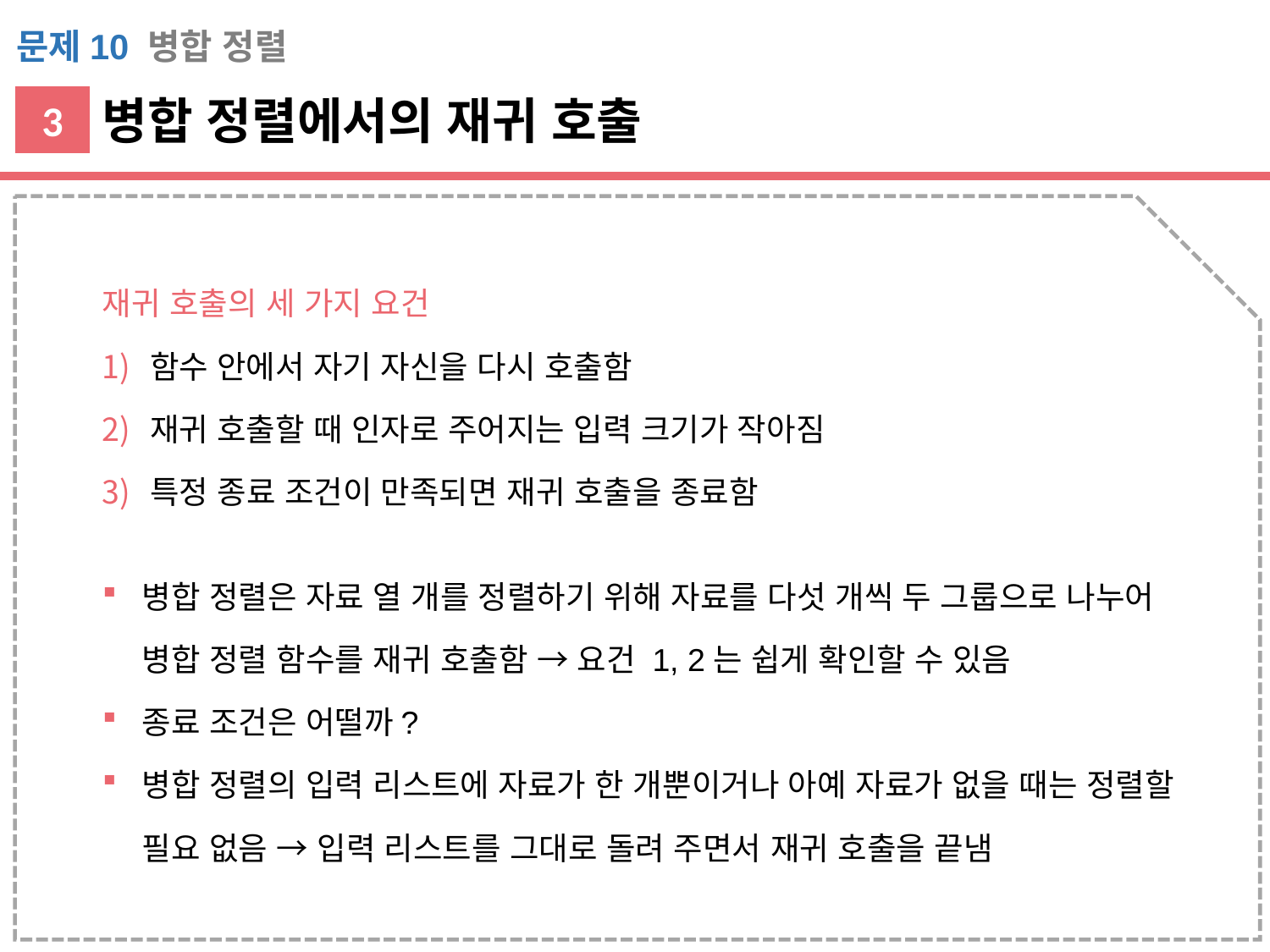

문제10 병합 정렬
병합 정렬에서의 재귀 호출
3

재귀 호출의 세 가지 요건
함수 안에서 자기 자신을 다시 호출함
재귀 호출할 때 인자로 주어지는 입력 크기가 작아짐
특정 종료 조건이 만족되면 재귀 호출을 종료함

병합 정렬은 자료 열 개를 정렬하기 위해 자료를 다섯 개씩 두 그룹으로 나누어 병합 정렬 함수를 재귀 호출함 → 요건 1, 2는 쉽게 확인할 수 있음
종료 조건은 어떨까?
병합 정렬의 입력 리스트에 자료가 한 개뿐이거나 아예 자료가 없을 때는 정렬할 필요 없음 → 입력 리스트를 그대로 돌려 주면서 재귀 호출을 끝냄